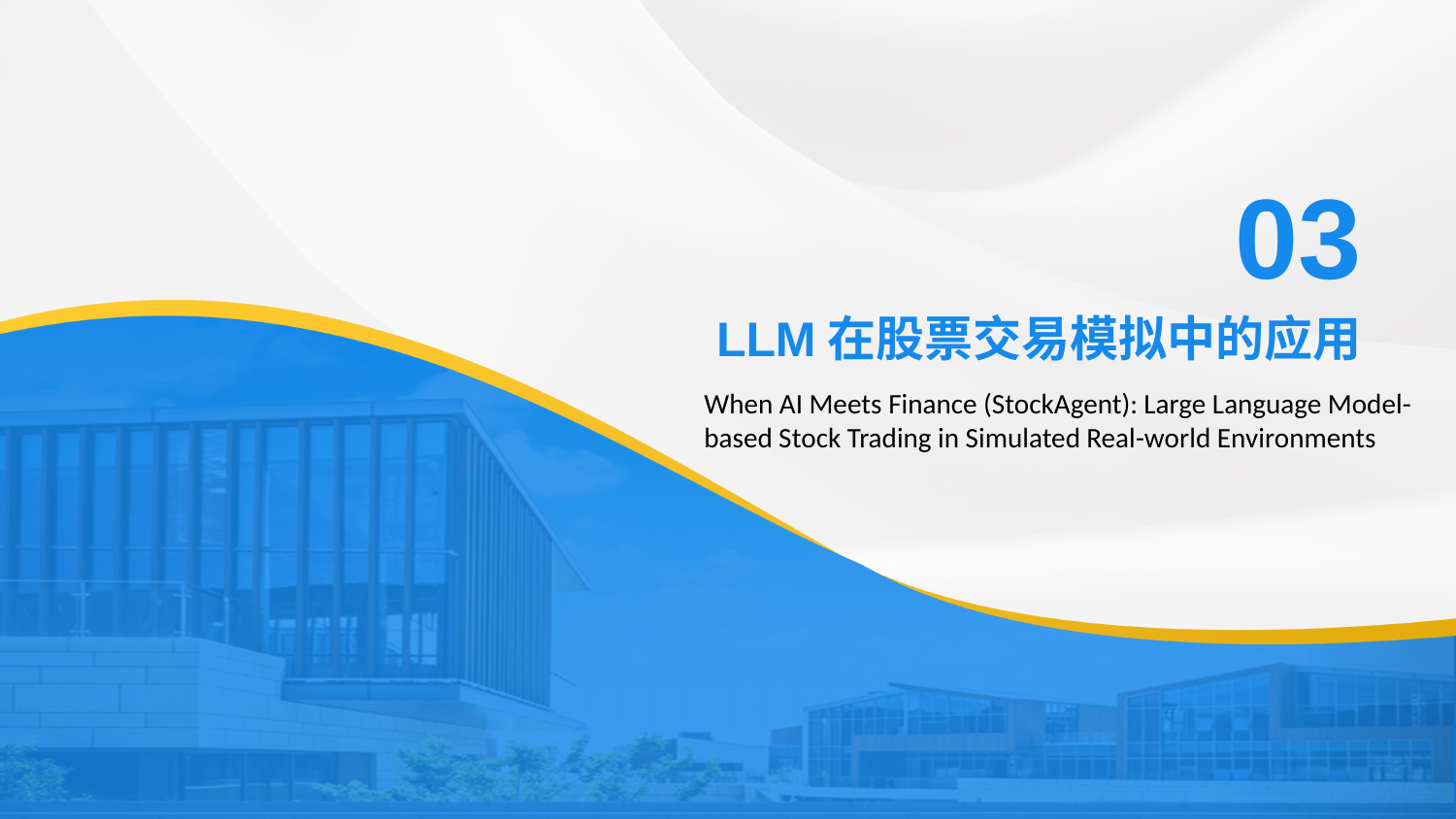

03
LLM在股票交易模拟中的应用
When AI Meets Finance (StockAgent): Large Language Model-based Stock Trading in Simulated Real-world Environments